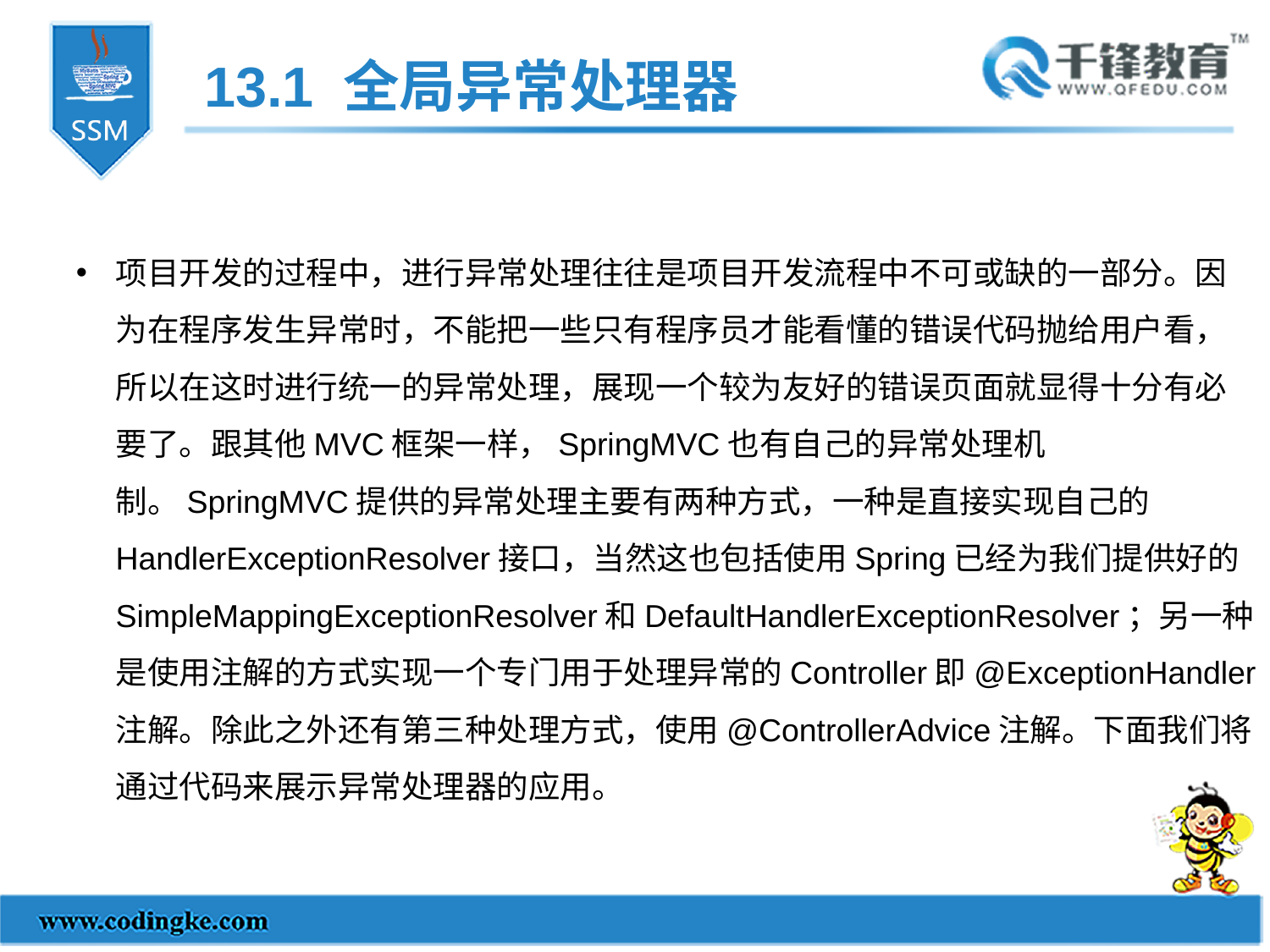

13.1 全局异常处理器
项目开发的过程中，进行异常处理往往是项目开发流程中不可或缺的一部分。因为在程序发生异常时，不能把一些只有程序员才能看懂的错误代码抛给用户看，所以在这时进行统一的异常处理，展现一个较为友好的错误页面就显得十分有必要了。跟其他MVC框架一样，SpringMVC也有自己的异常处理机制。SpringMVC提供的异常处理主要有两种方式，一种是直接实现自己的HandlerExceptionResolver接口，当然这也包括使用Spring已经为我们提供好的SimpleMappingExceptionResolver和DefaultHandlerExceptionResolver；另一种是使用注解的方式实现一个专门用于处理异常的Controller即@ExceptionHandler注解。除此之外还有第三种处理方式，使用@ControllerAdvice注解。下面我们将通过代码来展示异常处理器的应用。